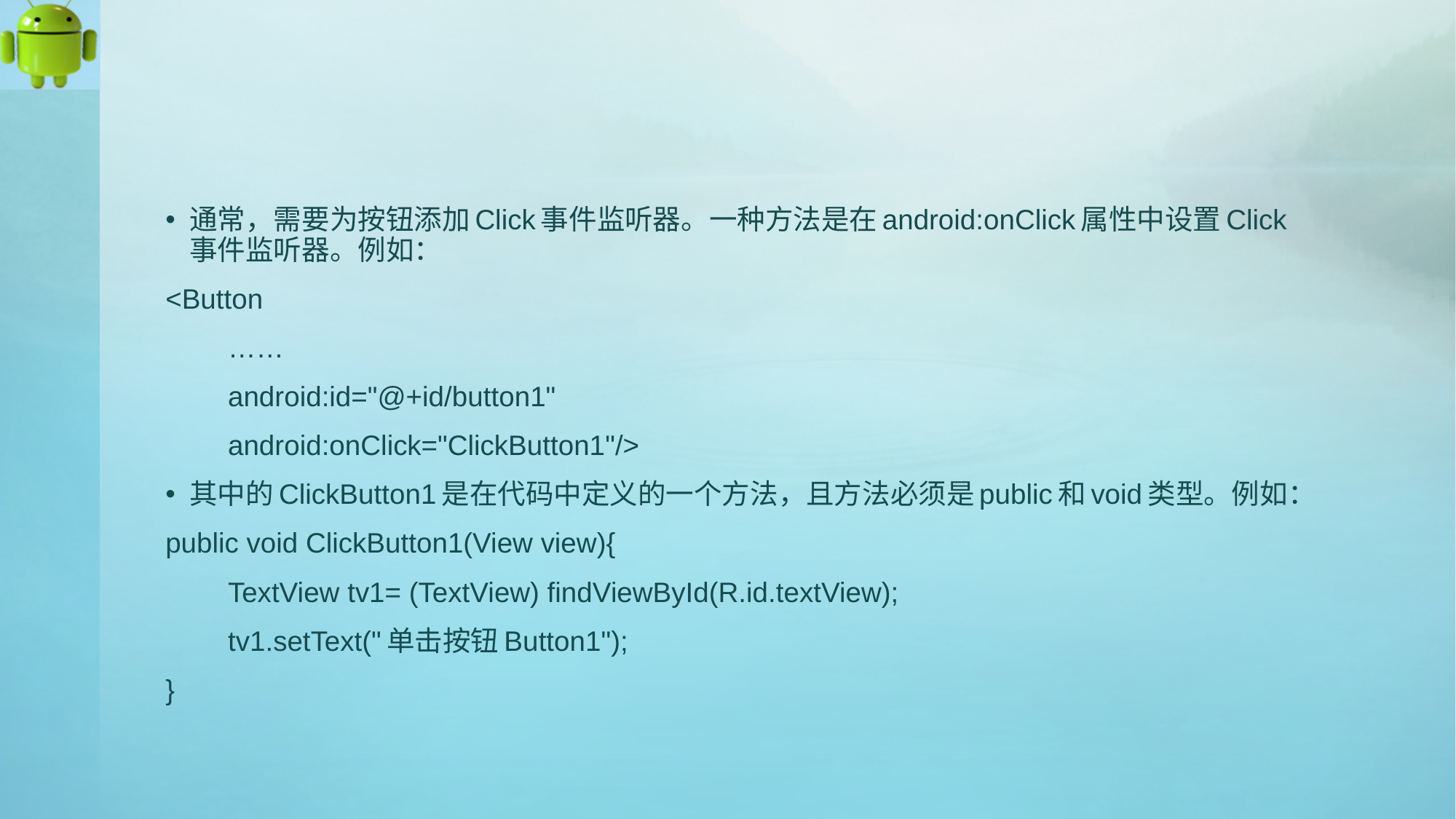

#
通常，需要为按钮添加Click事件监听器。一种方法是在android:onClick属性中设置Click事件监听器。例如：
<Button
        ……
        android:id="@+id/button1"
        android:onClick="ClickButton1"/>
其中的ClickButton1是在代码中定义的一个方法，且方法必须是public和void类型。例如：
public void ClickButton1(View view){
        TextView tv1= (TextView) findViewById(R.id.textView);
        tv1.setText("单击按钮Button1");
}